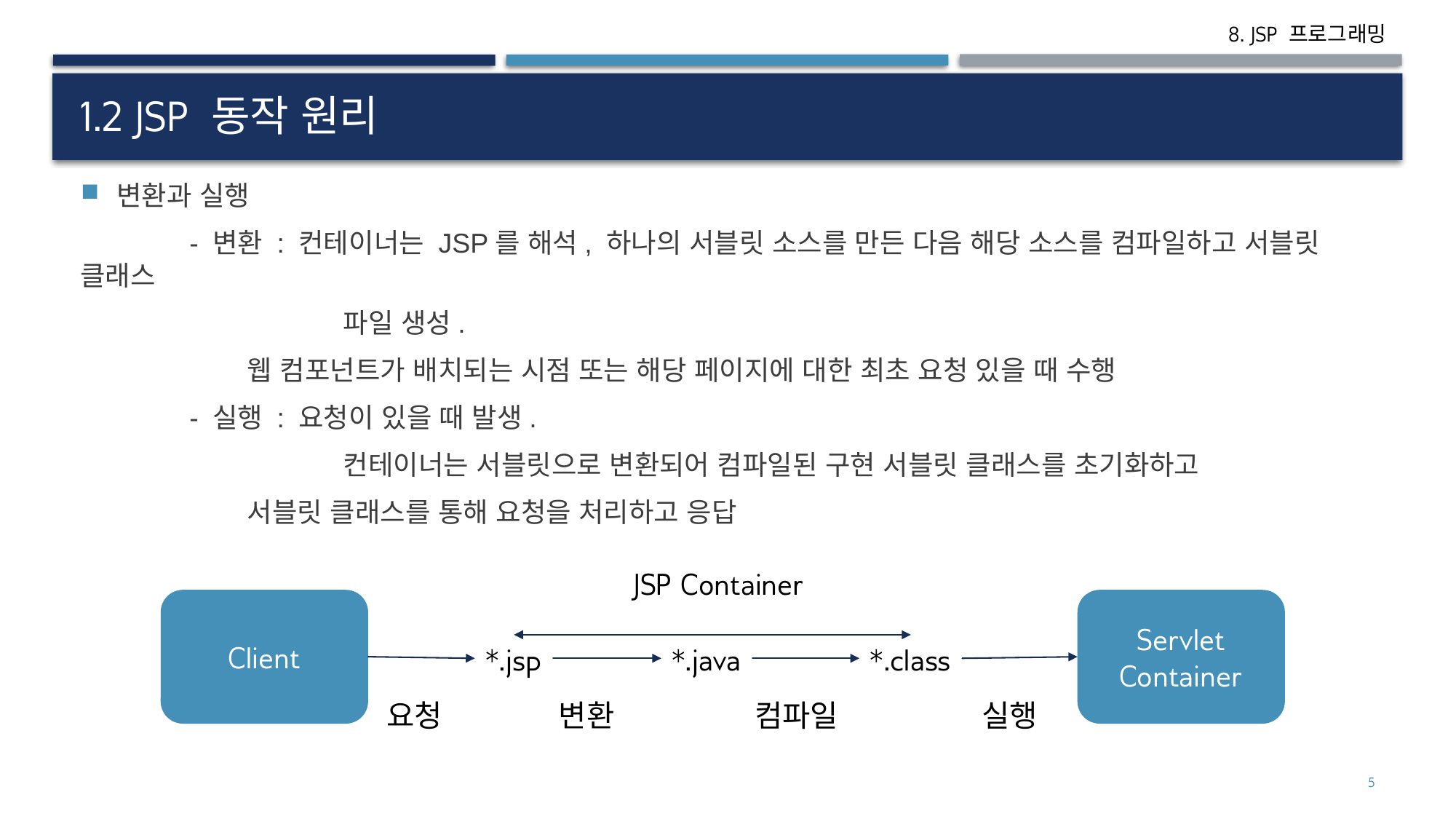

# 1.2 JSP 동작 원리
변환과 실행
	- 변환 : 컨테이너는 JSP를 해석, 하나의 서블릿 소스를 만든 다음 해당 소스를 컴파일하고 서블릿 클래스
		     파일 생성.
                     웹 컴포넌트가 배치되는 시점 또는 해당 페이지에 대한 최초 요청 있을 때 수행
	- 실행 : 요청이 있을 때 발생.
		     컨테이너는 서블릿으로 변환되어 컴파일된 구현 서블릿 클래스를 초기화하고
                     서블릿 클래스를 통해 요청을 처리하고 응답

JSP Container
Client
Servlet
Container
*.jsp
*.java
*.class
요청
변환
컴파일
실행
5